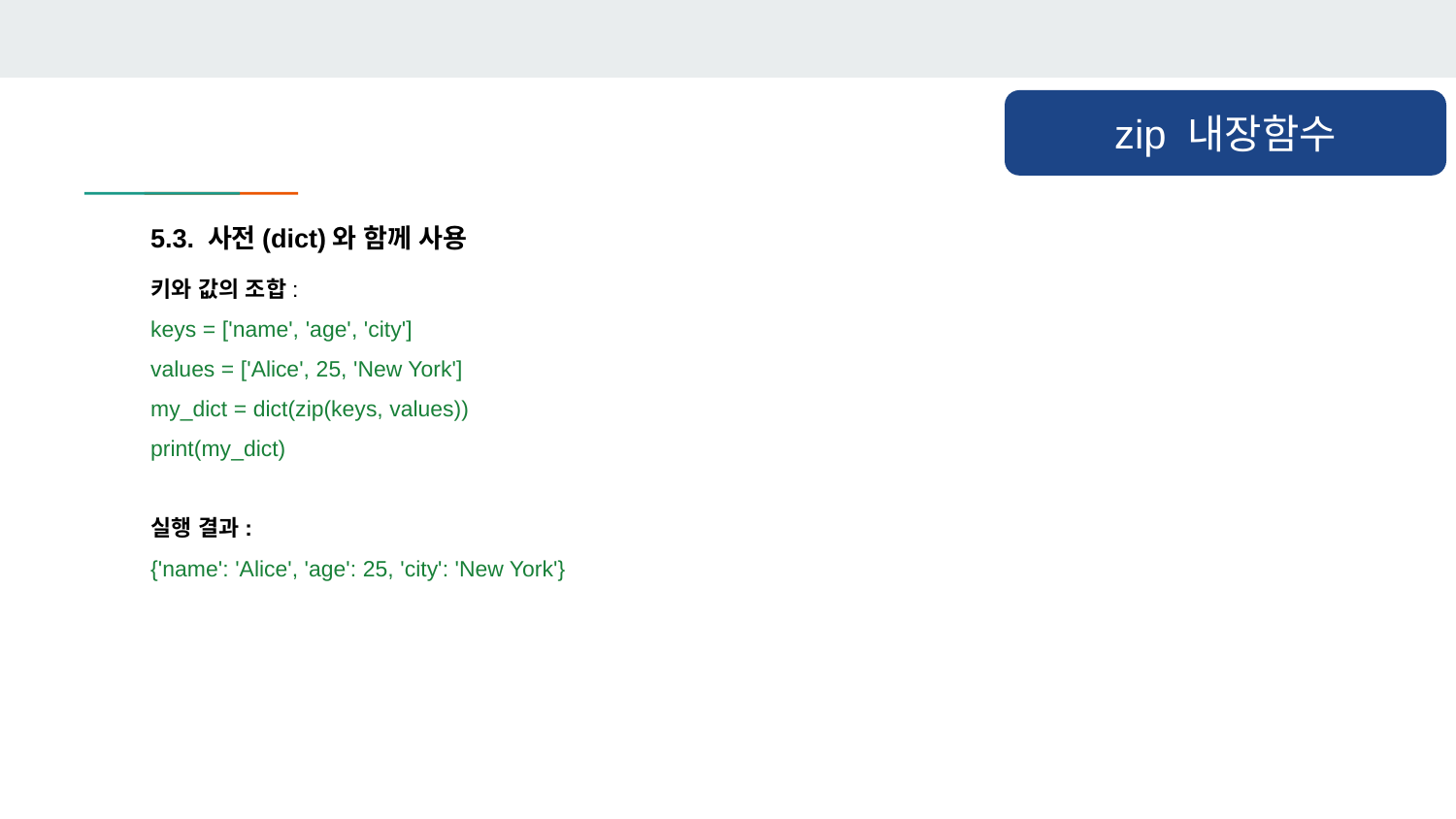

zip 내장함수
5.3. 사전(dict)와 함께 사용
키와 값의 조합:
keys = ['name', 'age', 'city']
values = ['Alice', 25, 'New York']
my_dict = dict(zip(keys, values))
print(my_dict)

실행 결과:
{'name': 'Alice', 'age': 25, 'city': 'New York'}